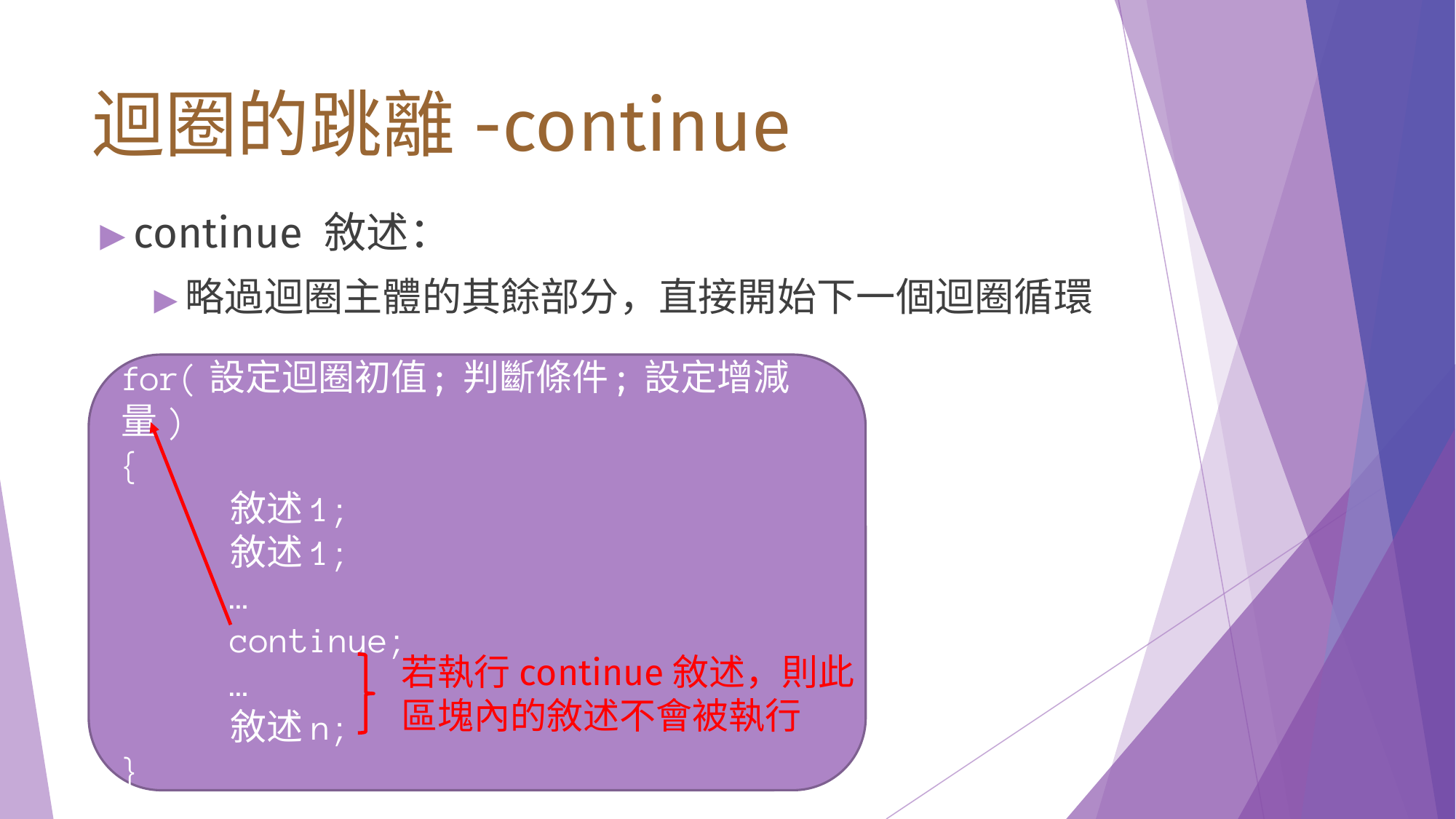

# 迴圈的跳離-continue
continue 敘述：
略過迴圈主體的其餘部分，直接開始下一個迴圈循環
for(設定迴圈初值; 判斷條件; 設定增減量)
{
	敘述1;
	敘述1;
	…
	continue;
	…
	敘述n;
}
若執行continue敘述，則此區塊內的敘述不會被執行